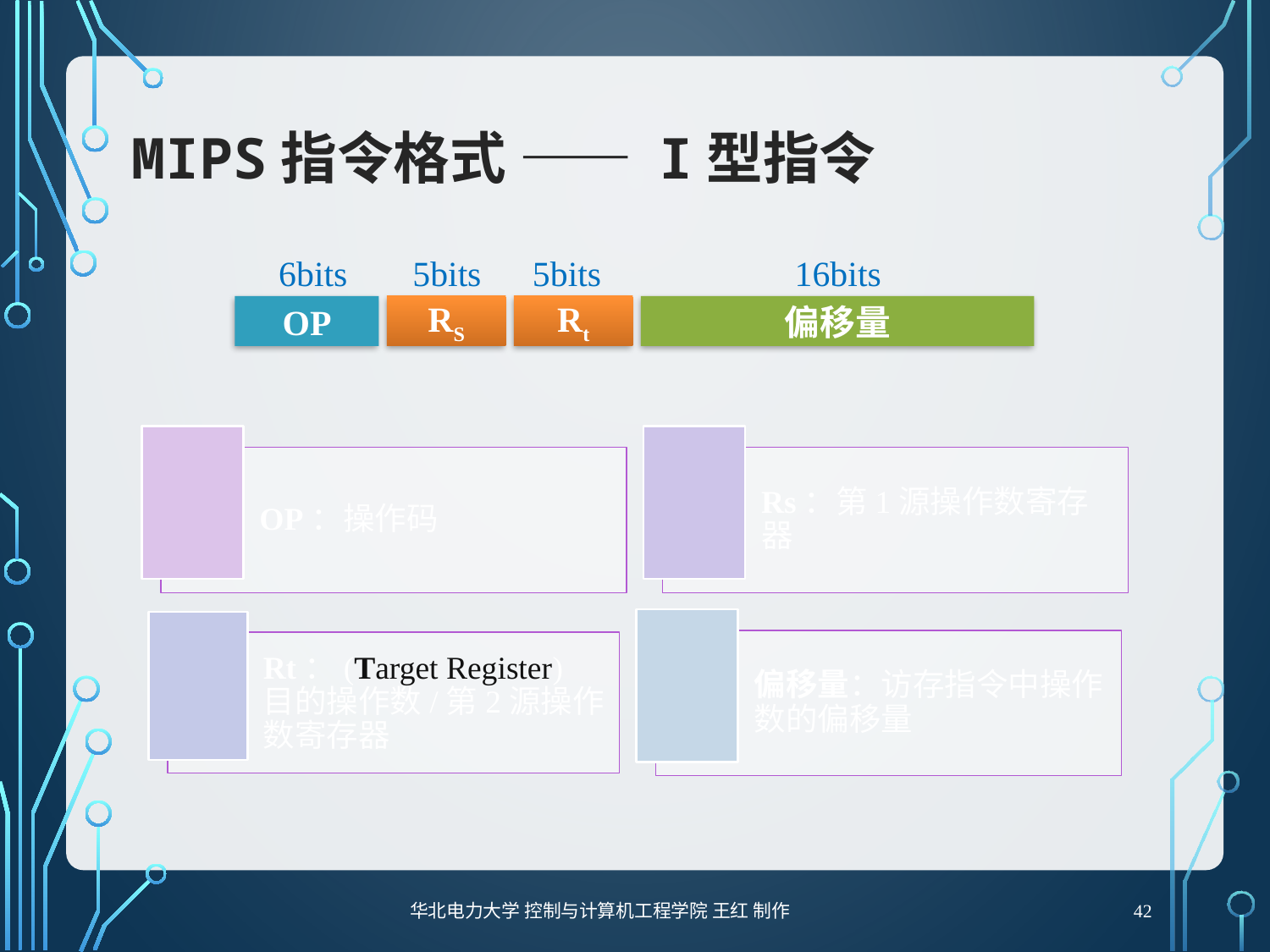

# MIPS指令格式 —— I型指令
6bits
5bits
5bits
16bits
OP
RS
Rt
偏移量
OP：操作码
Rs：第1源操作数寄存器
Rt：(Target Register)
目的操作数/第2源操作数寄存器
偏移量：访存指令中操作数的偏移量
42
华北电力大学 控制与计算机工程学院 王红 制作